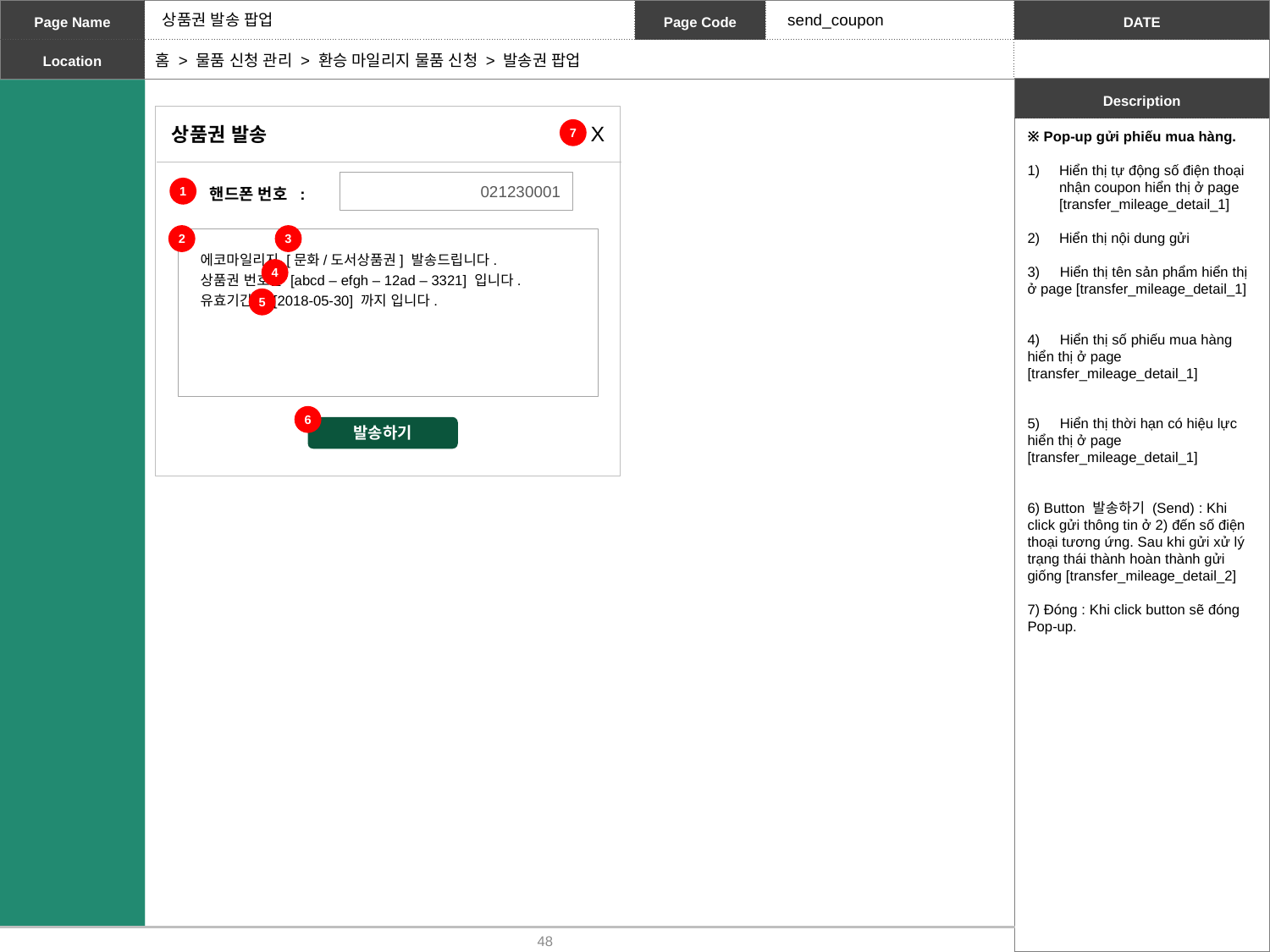

상품권 발송 팝업
send_coupon
홈 > 물품 신청 관리 > 환승 마일리지 물품 신청 > 발송권 팝업

X
상품권 발송
7
※ Pop-up gửi phiếu mua hàng.

Hiển thị tự động số điện thoại nhận coupon hiển thị ở page [transfer_mileage_detail_1]

Hiển thị nội dung gửi

3)     Hiển thị tên sản phẩm hiển thị ở page [transfer_mileage_detail_1]

4)     Hiển thị số phiếu mua hàng hiển thị ở page [transfer_mileage_detail_1]

5)     Hiển thị thời hạn có hiệu lực hiển thị ở page [transfer_mileage_detail_1]

6) Button 발송하기 (Send) : Khi click gửi thông tin ở 2) đến số điện thoại tương ứng. Sau khi gửi xử lý trạng thái thành hoàn thành gửi giống [transfer_mileage_detail_2]

7) Đóng : Khi click button sẽ đóng Pop-up.
021230001
1
핸드폰 번호  :
2
3

에코마일리지 [문화/도서상품권] 발송드립니다.
상품권 번호는 [abcd – efgh – 12ad – 3321] 입니다.
유효기간은 [2018-05-30] 까지 입니다.
4
5
6
발송하기
48